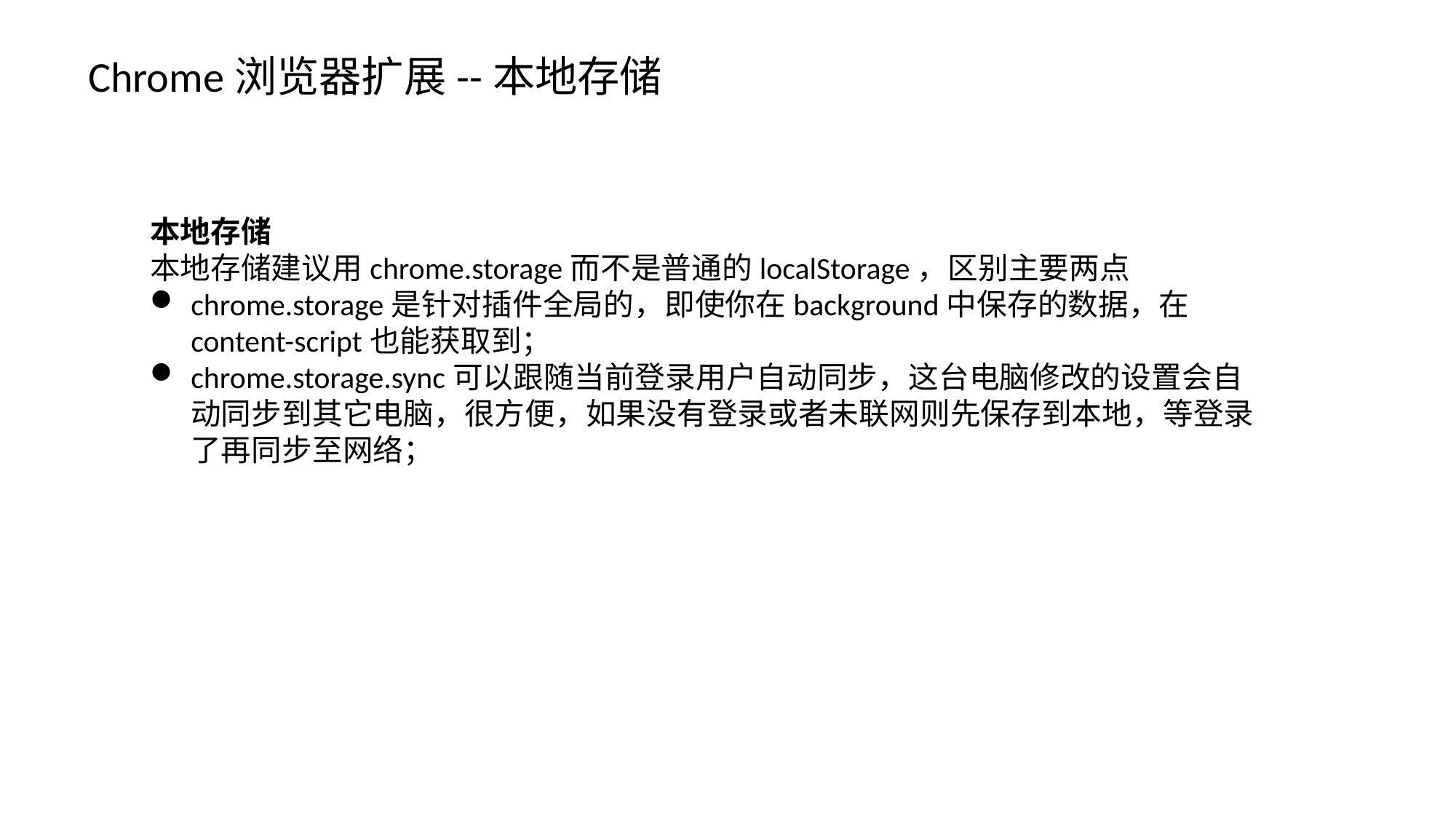

# Chrome浏览器扩展--本地存储
本地存储
本地存储建议用chrome.storage而不是普通的localStorage，区别主要两点
chrome.storage是针对插件全局的，即使你在background中保存的数据，在content-script也能获取到；
chrome.storage.sync可以跟随当前登录用户自动同步，这台电脑修改的设置会自动同步到其它电脑，很方便，如果没有登录或者未联网则先保存到本地，等登录了再同步至网络；